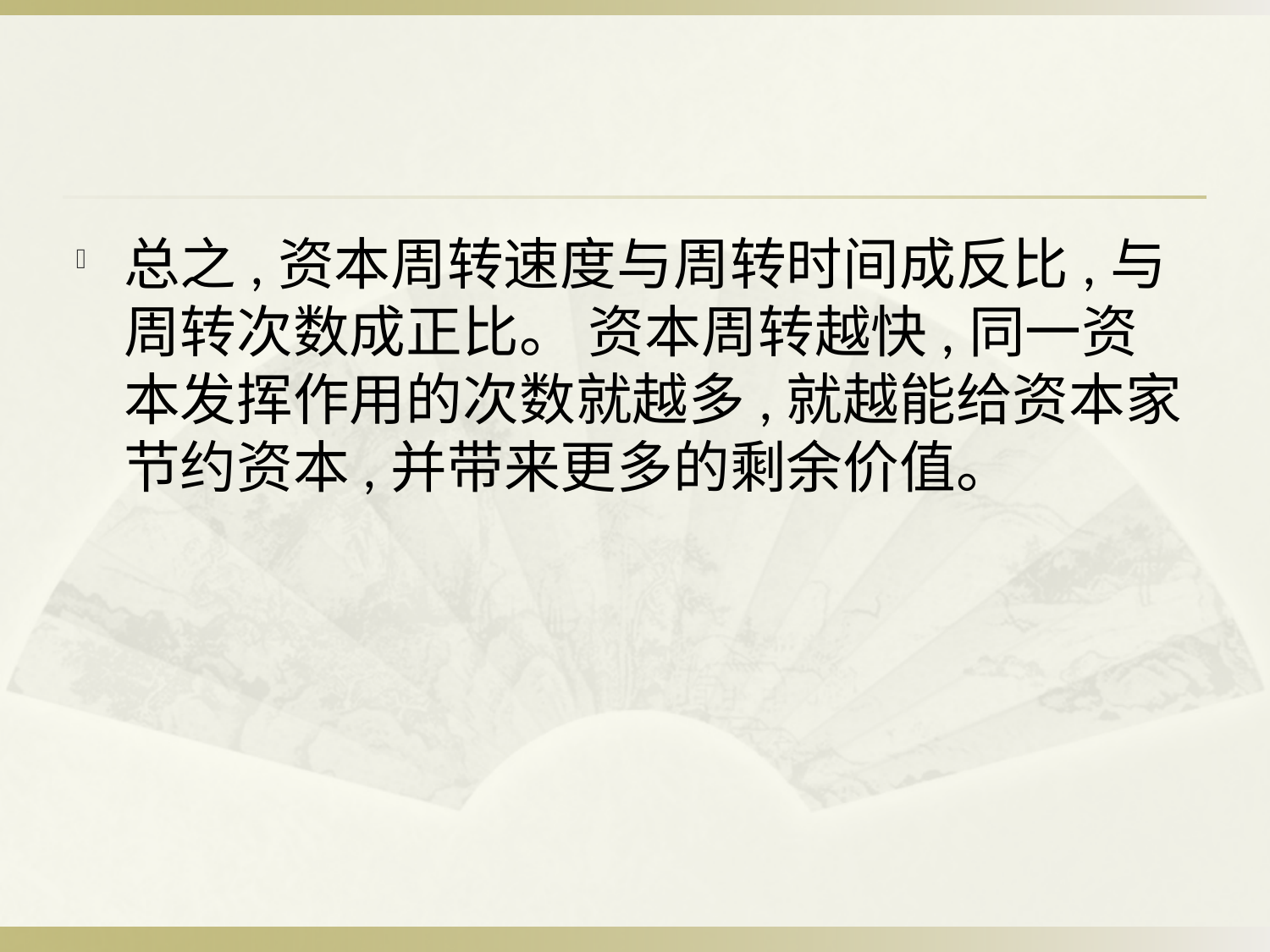

#
总之,资本周转速度与周转时间成反比,与周转次数成正比。 资本周转越快,同一资本发挥作用的次数就越多,就越能给资本家节约资本,并带来更多的剩余价值。